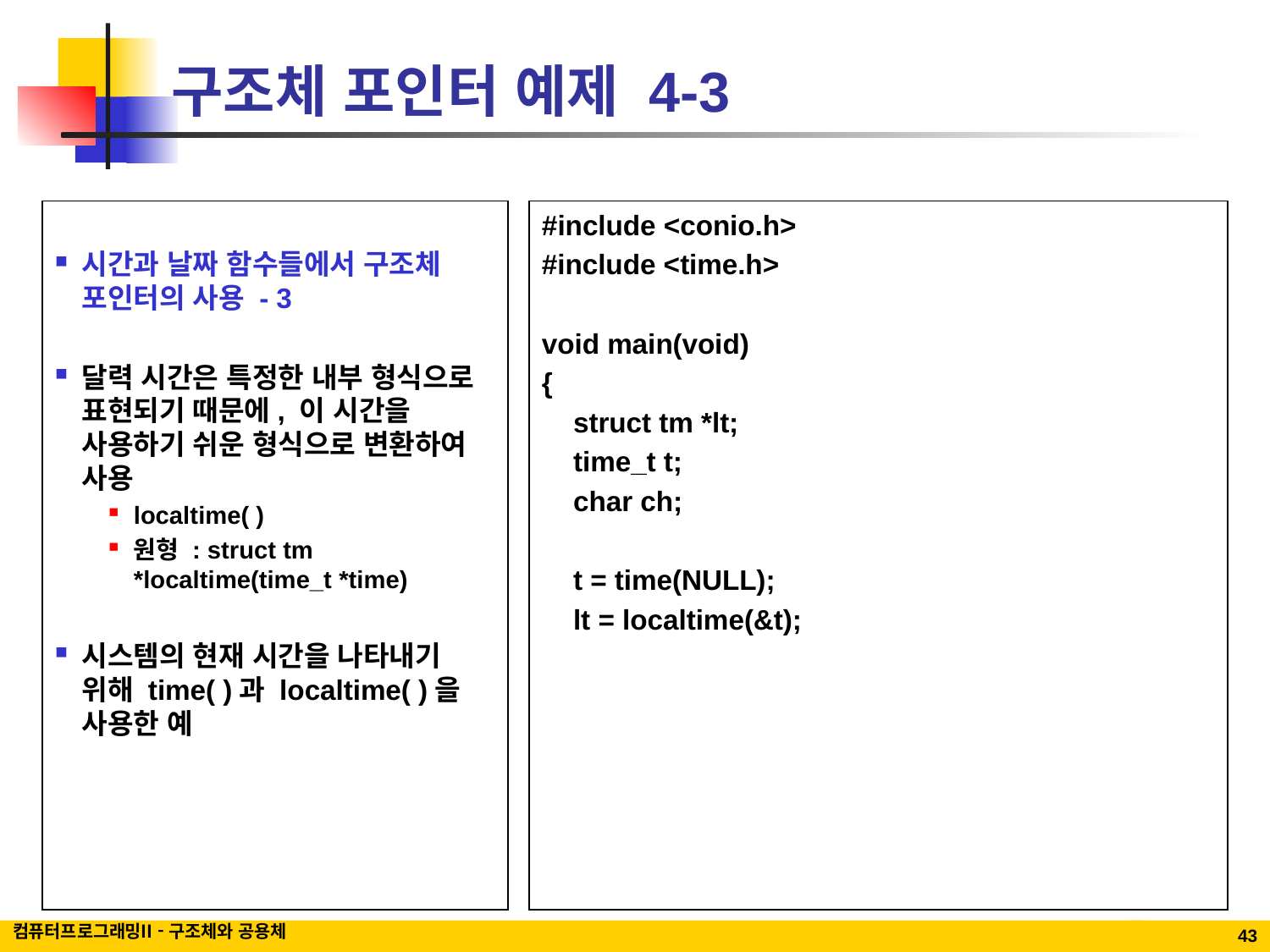

# 구조체 포인터 예제 4-3

시간과 날짜 함수들에서 구조체 포인터의 사용 - 3

달력 시간은 특정한 내부 형식으로 표현되기 때문에, 이 시간을 사용하기 쉬운 형식으로 변환하여 사용
localtime( )
원형 : struct tm *localtime(time_t *time)

시스템의 현재 시간을 나타내기 위해 time( )과 localtime( )을 사용한 예
#include <conio.h>
#include <time.h>

void main(void)
{
    struct tm *lt;
    time_t t;
    char ch;

    t = time(NULL);
    lt = localtime(&t);
컴퓨터프로그래밍II - 구조체와 공용체
43